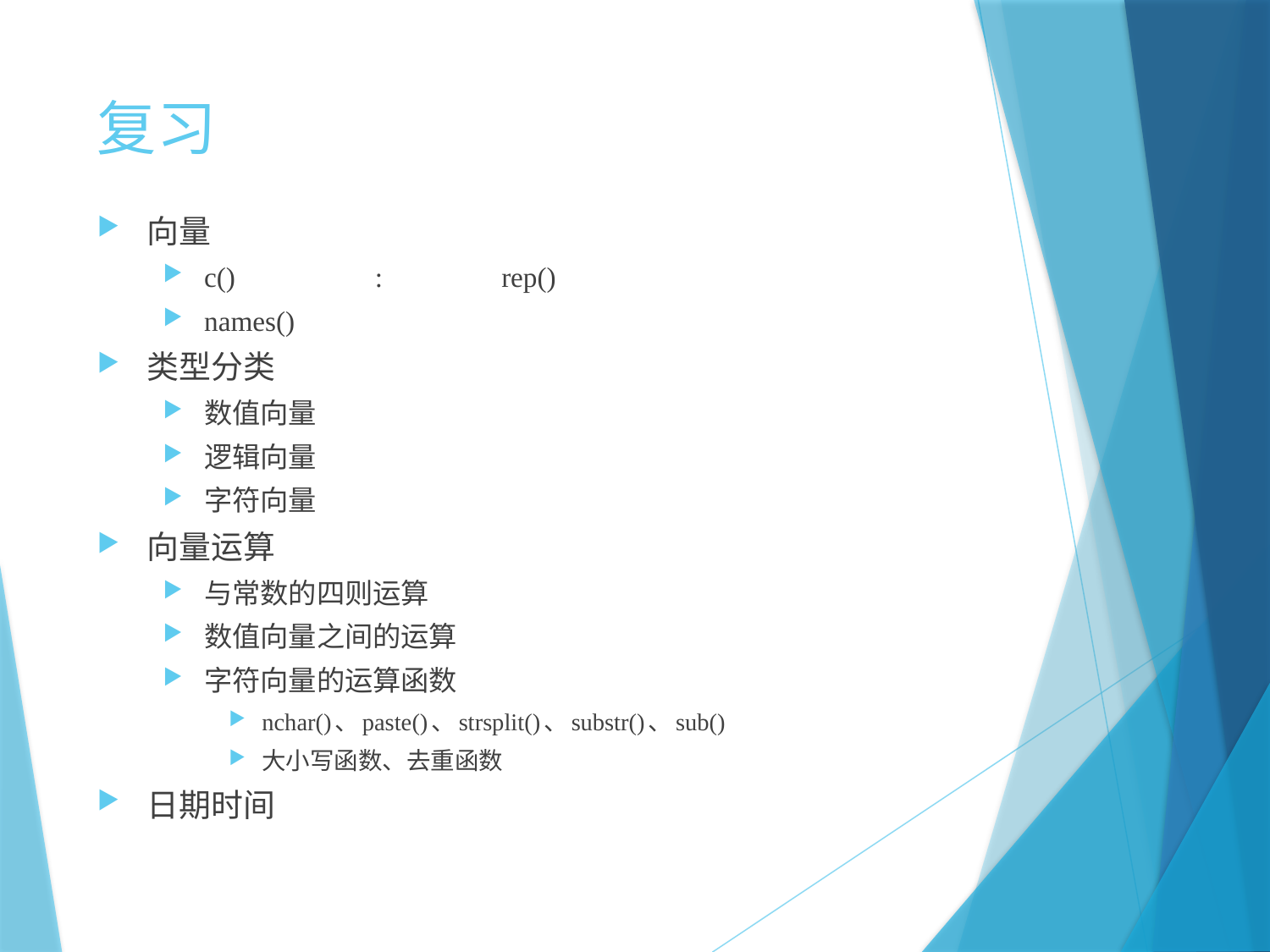

# 复习
向量
c()                    :                 rep()
names()
类型分类
数值向量
逻辑向量
字符向量
向量运算
与常数的四则运算
数值向量之间的运算
字符向量的运算函数
nchar()、paste()、strsplit()、substr()、sub()
大小写函数、去重函数
日期时间